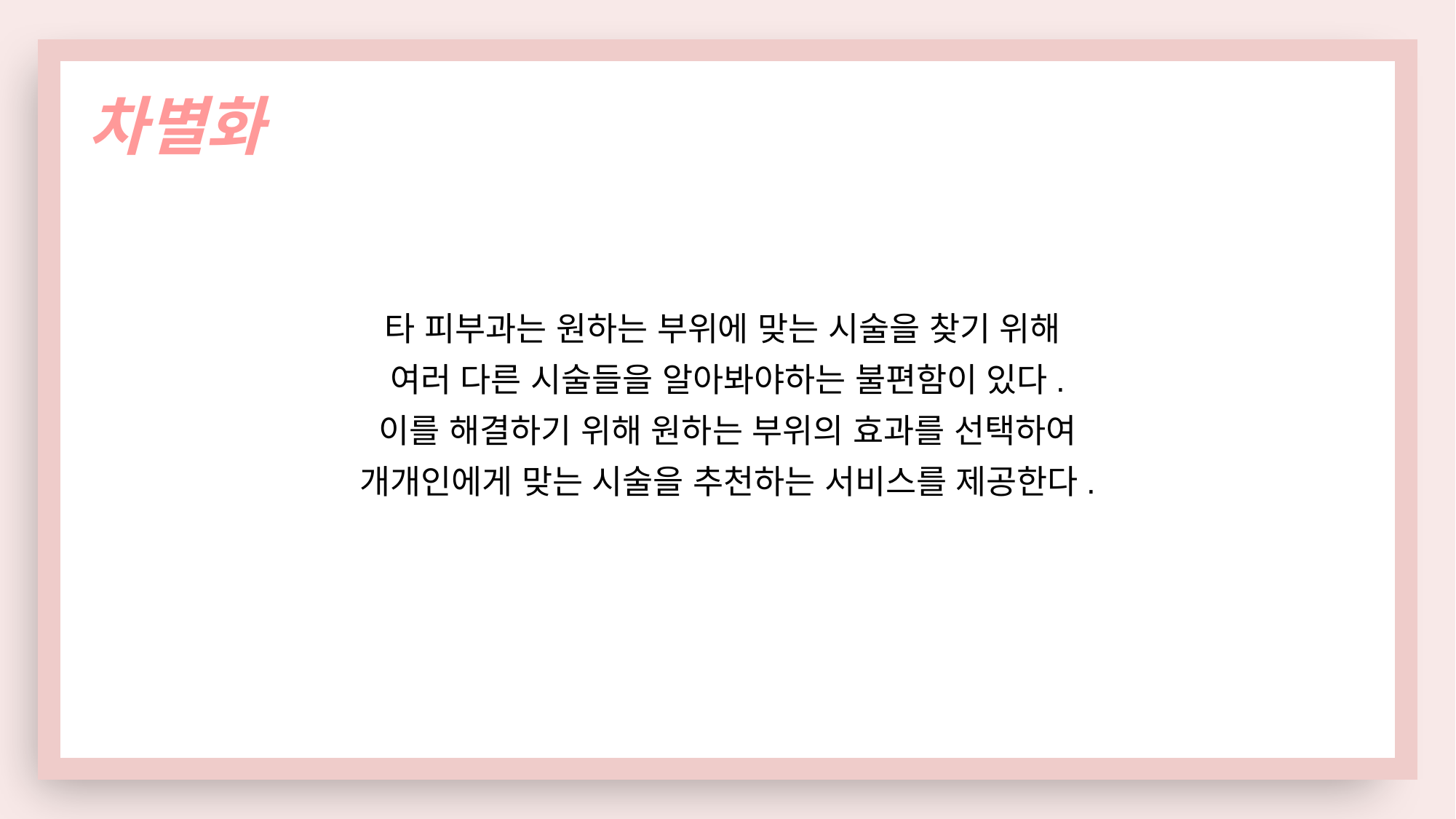

차별화
타 피부과는 원하는 부위에 맞는 시술을 찾기 위해
여러 다른 시술들을 알아봐야하는 불편함이 있다.
이를 해결하기 위해 원하는 부위의 효과를 선택하여
개개인에게 맞는 시술을 추천하는 서비스를 제공한다.
기존 피부과에는 존재하지 않으며 피부과에 많은 시술을 하나하나 찾아봐야하는 어려움을 해결하기 위한 맞춤 진단 서비스 제공

맞춤 진단 서비스를 통해 10-20대에게 가격대비에